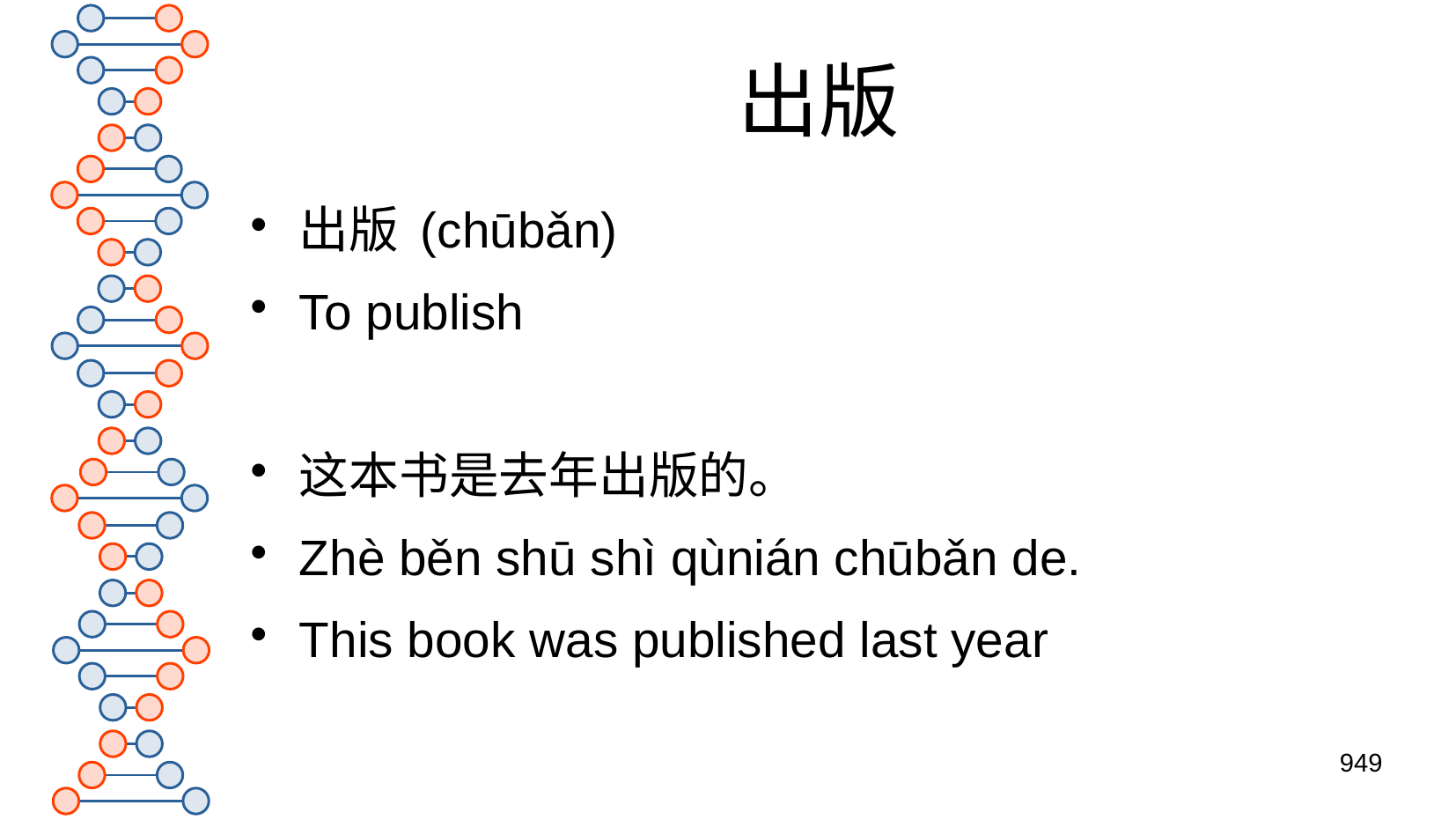

# 出版
出版 (chūbǎn)
To publish

这本书是去年出版的。
Zhè běn shū shì qùnián chūbǎn de.
This book was published last year

949